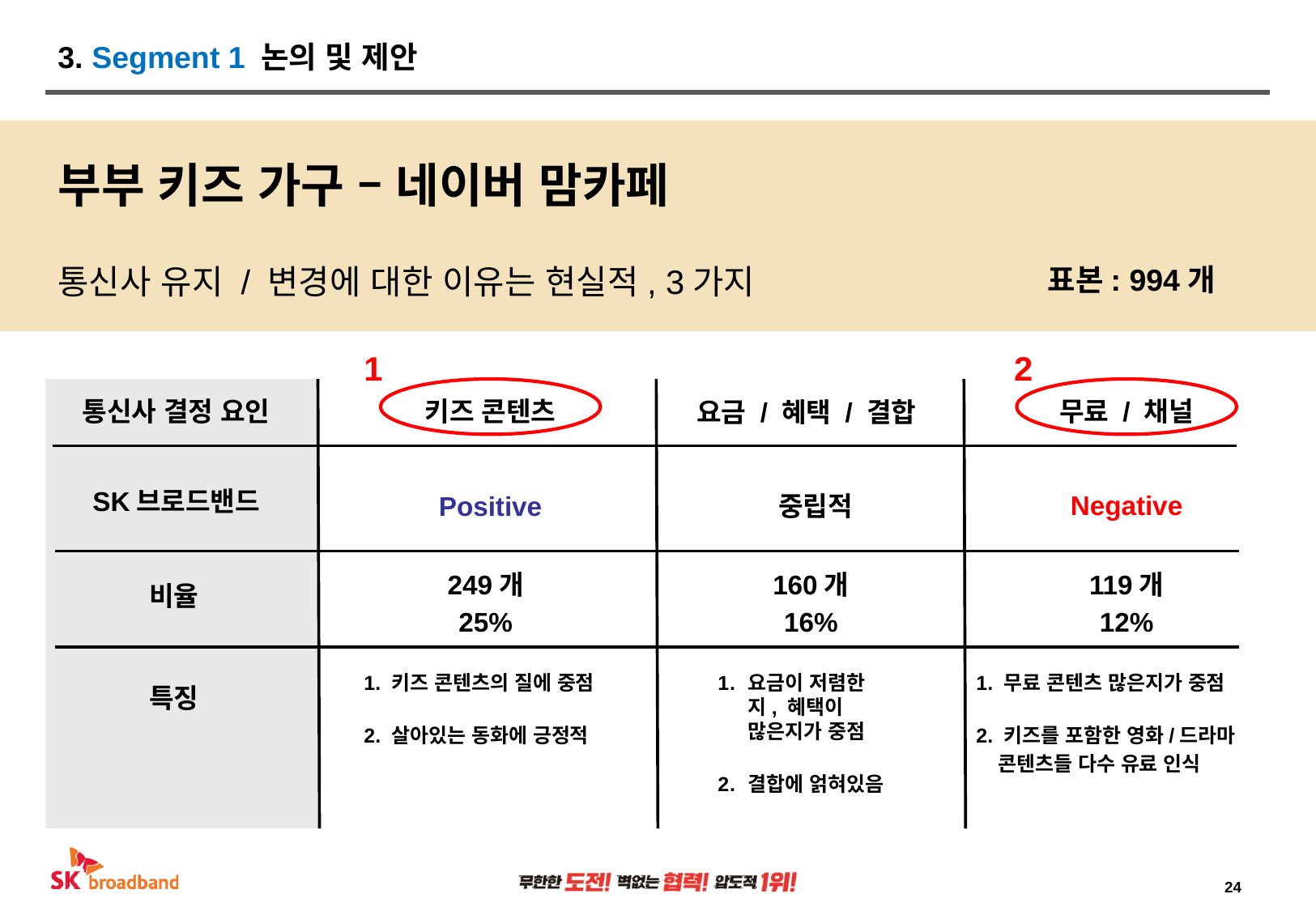

# 3. Segment 1 논의 및 제안

부부 키즈 가구 – 네이버 맘카페
통신사 유지 / 변경에 대한 이유는 현실적, 3가지
표본: 994개
1
2

통신사 결정 요인
키즈 콘텐츠
무료 / 채널
요금 / 혜택 / 결합
SK브로드밴드
Negative
중립적
Positive
249개
25%
160개
16%
119개
12%
비율
1. 키즈 콘텐츠의 질에 중점
2. 살아있는 동화에 긍정적
요금이 저렴한지, 혜택이 많은지가 중점
결합에 얽혀있음
1. 무료 콘텐츠 많은지가 중점
2. 키즈를 포함한 영화/드라마
   콘텐츠들 다수 유료 인식
특징